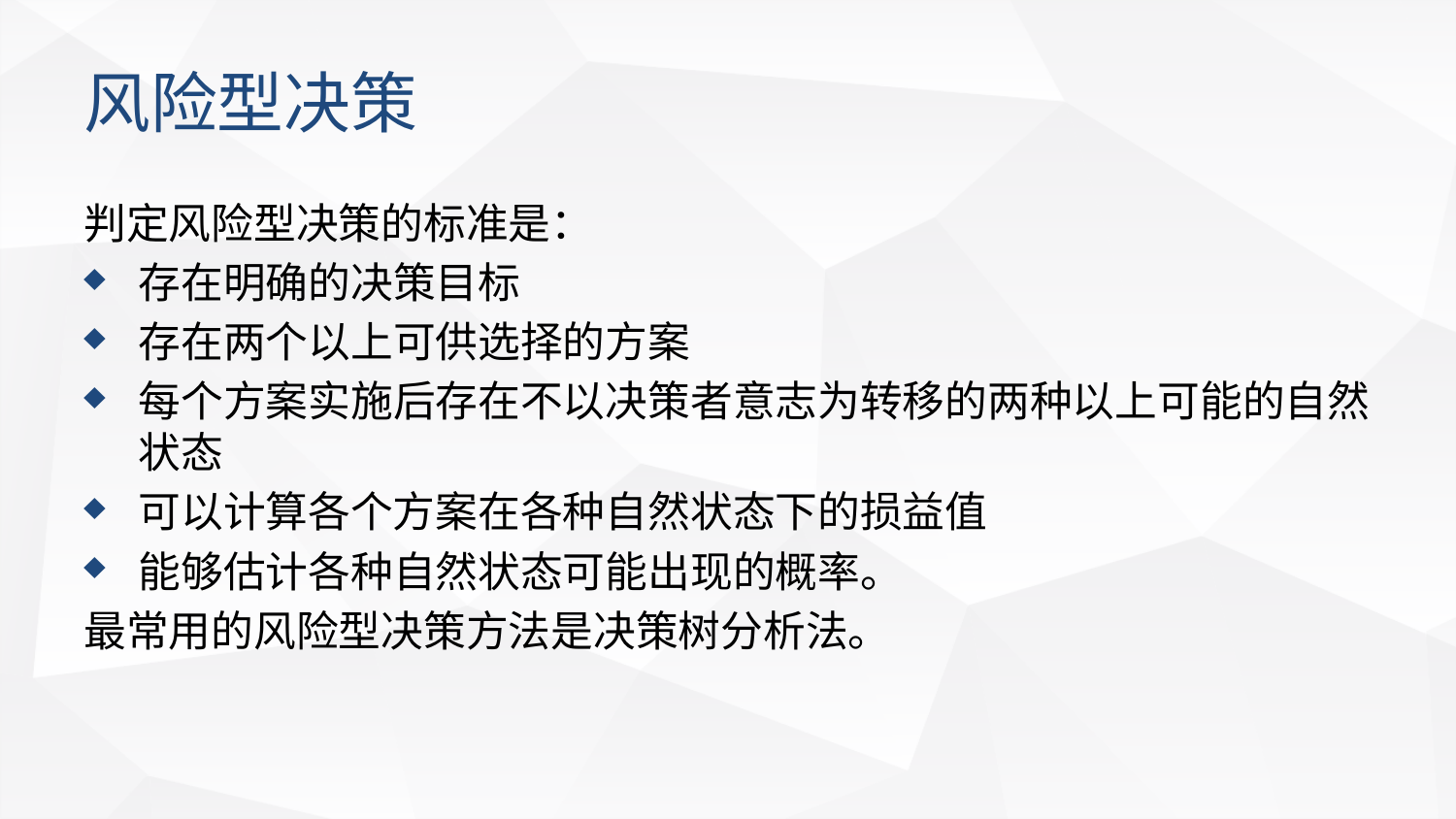

# 风险型决策
判定风险型决策的标准是：
存在明确的决策目标
存在两个以上可供选择的方案
每个方案实施后存在不以决策者意志为转移的两种以上可能的自然状态
可以计算各个方案在各种自然状态下的损益值
能够估计各种自然状态可能出现的概率。
最常用的风险型决策方法是决策树分析法。
12